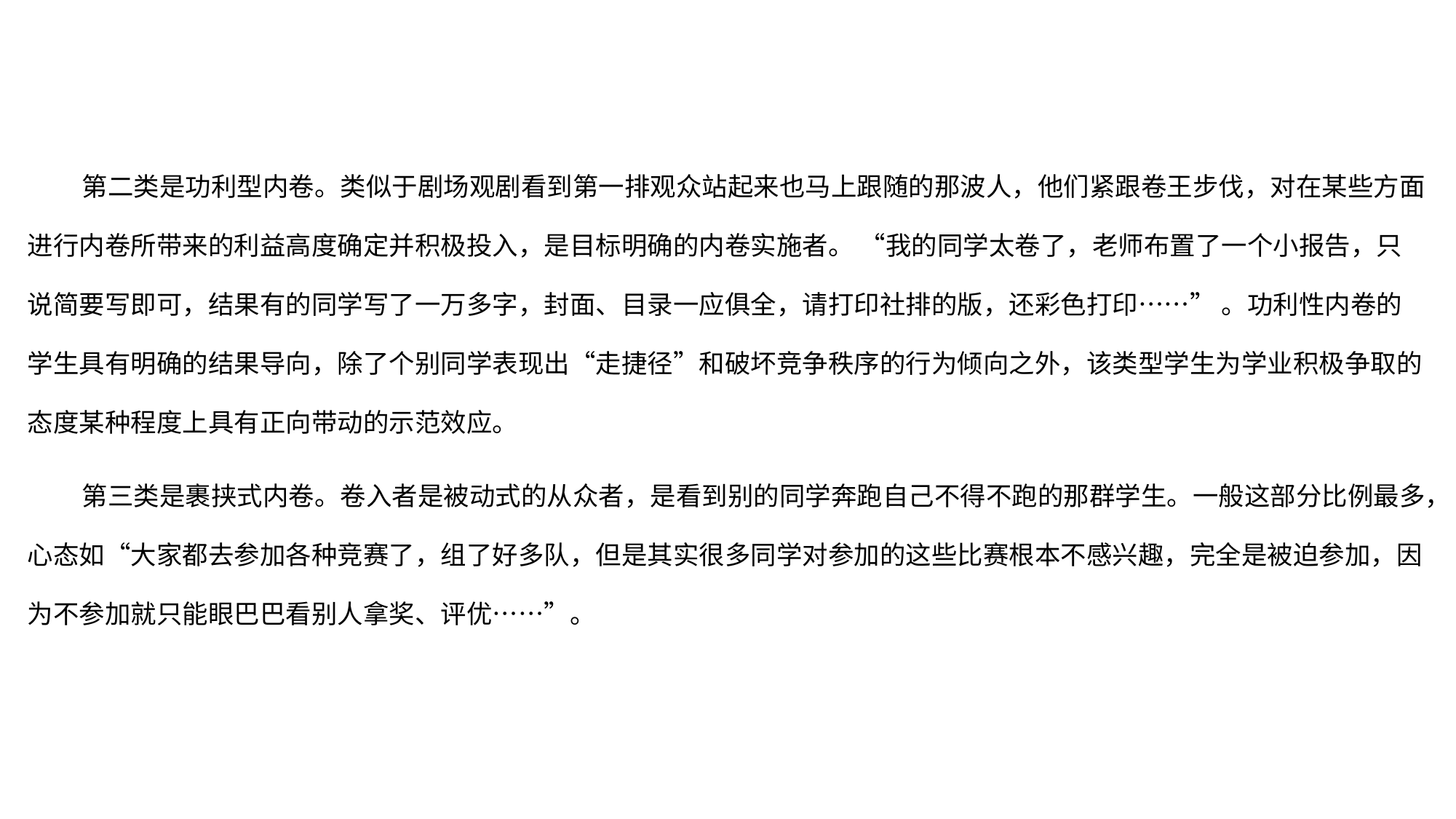

第二类是功利型内卷。类似于剧场观剧看到第一排观众站起来也马上跟随的那波人，他们紧跟卷王步伐，对在某些方面进行内卷所带来的利益高度确定并积极投入，是目标明确的内卷实施者。 “我的同学太卷了，老师布置了一个小报告，只说简要写即可，结果有的同学写了一万多字，封面、目录一应俱全，请打印社排的版，还彩色打印……” 。功利性内卷的学生具有明确的结果导向，除了个别同学表现出“走捷径”和破坏竞争秩序的行为倾向之外，该类型学生为学业积极争取的态度某种程度上具有正向带动的示范效应。
第三类是裹挟式内卷。卷入者是被动式的从众者，是看到别的同学奔跑自己不得不跑的那群学生。一般这部分比例最多，心态如“大家都去参加各种竞赛了，组了好多队，但是其实很多同学对参加的这些比赛根本不感兴趣，完全是被迫参加，因为不参加就只能眼巴巴看别人拿奖、评优……”。